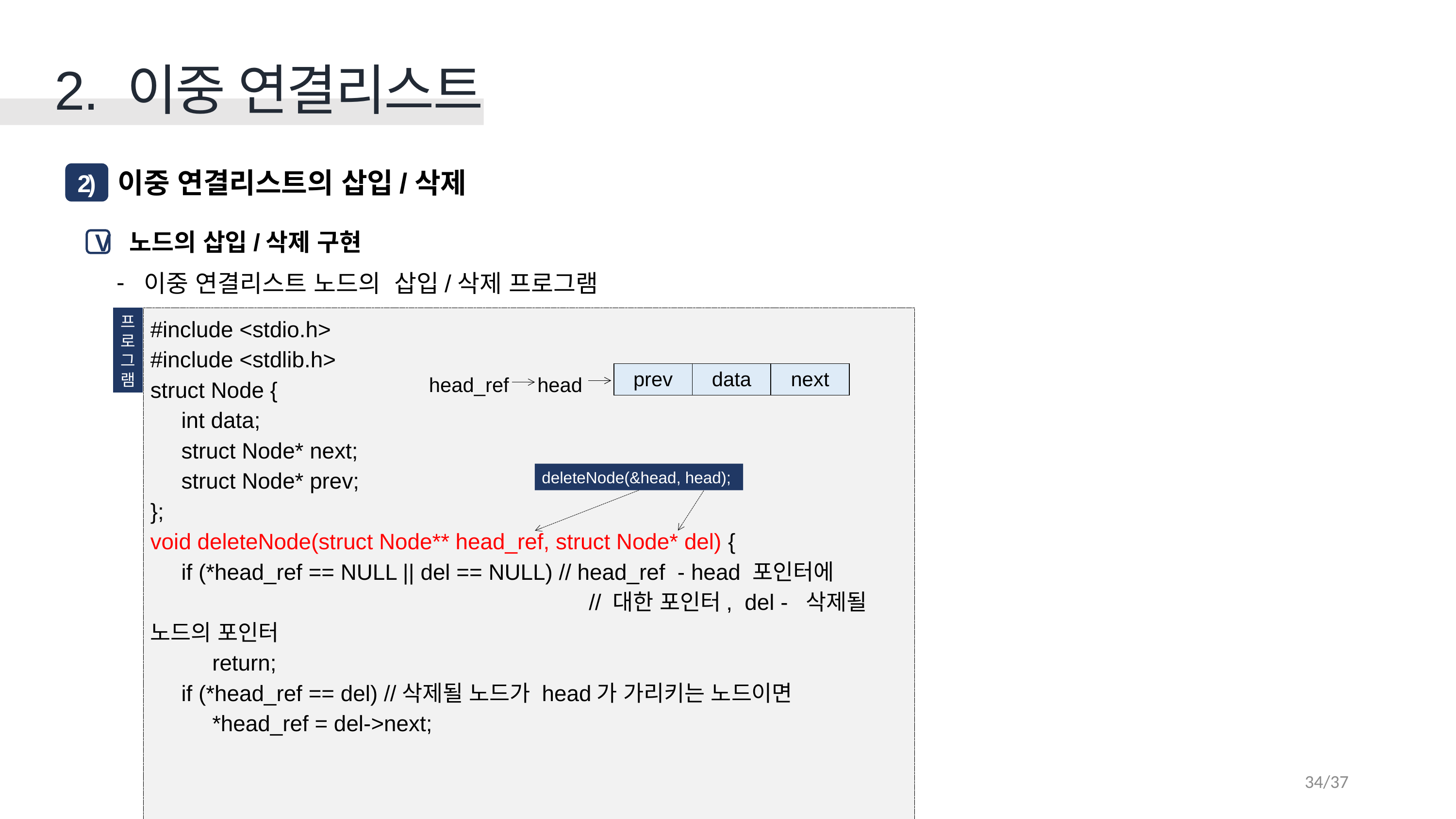

2. 이중 연결리스트

 이중 연결리스트의 삽입/삭제
2)
 노드의 삽입/삭제 구현

이중 연결리스트 노드의  삽입/삭제 프로그램

V
프
로
그
램
#include <stdio.h>
#include <stdlib.h>
struct Node {
     int data;
     struct Node* next;
     struct Node* prev;
};
void deleteNode(struct Node** head_ref, struct Node* del) {
     if (*head_ref == NULL || del == NULL) // head_ref  - head 포인터에
                                                                      // 대한 포인터,  del -  삭제될 노드의 포인터
          return;
     if (*head_ref == del) //삭제될 노드가 head가 가리키는 노드이면
          *head_ref = del->next;

head
head_ref
| prev | data | next |
| --- | --- | --- |
deleteNode(&head, head);
34/37